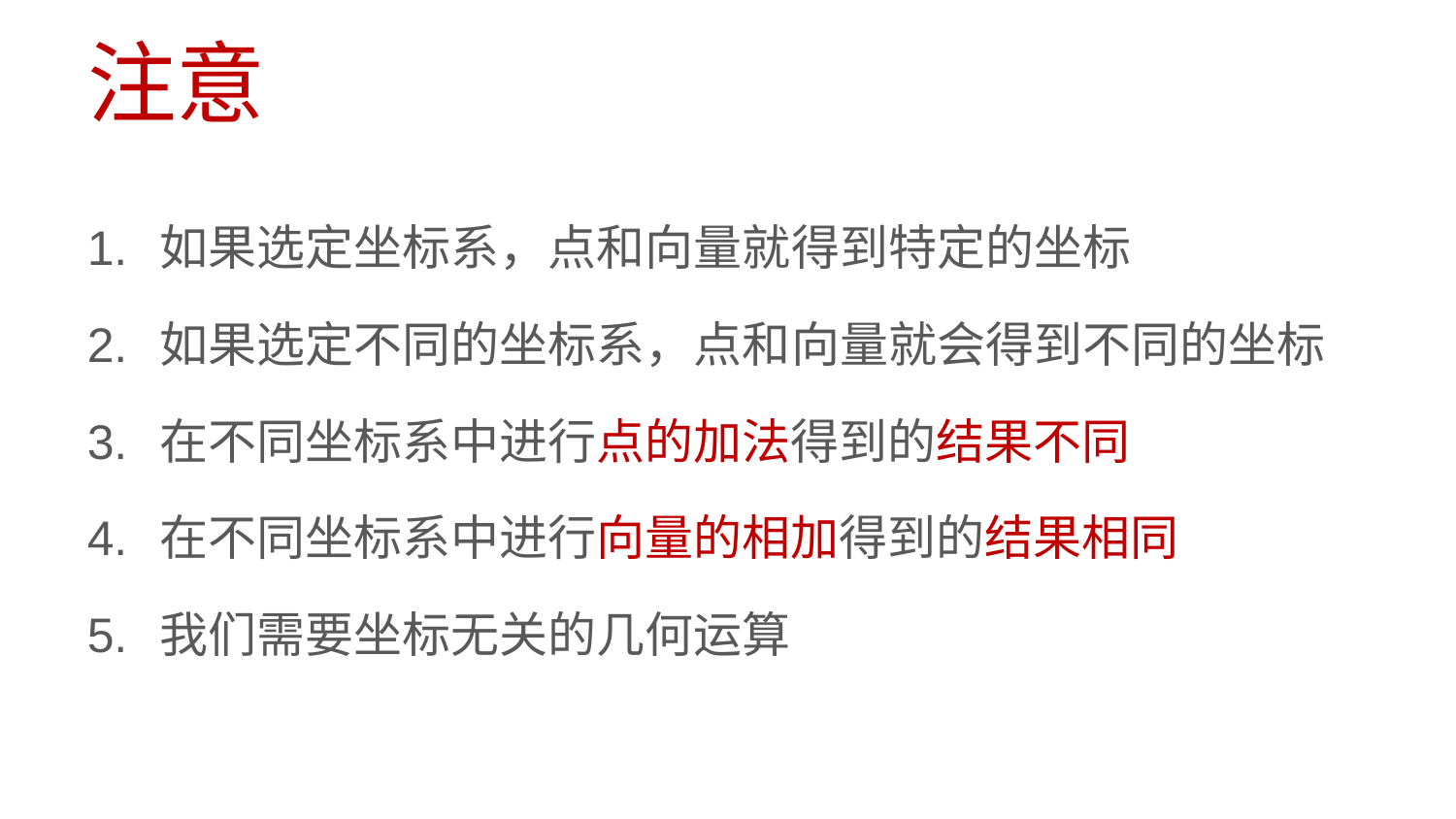

# 注意
如果选定坐标系，点和向量就得到特定的坐标
如果选定不同的坐标系，点和向量就会得到不同的坐标
在不同坐标系中进行点的加法得到的结果不同
在不同坐标系中进行向量的相加得到的结果相同
我们需要坐标无关的几何运算